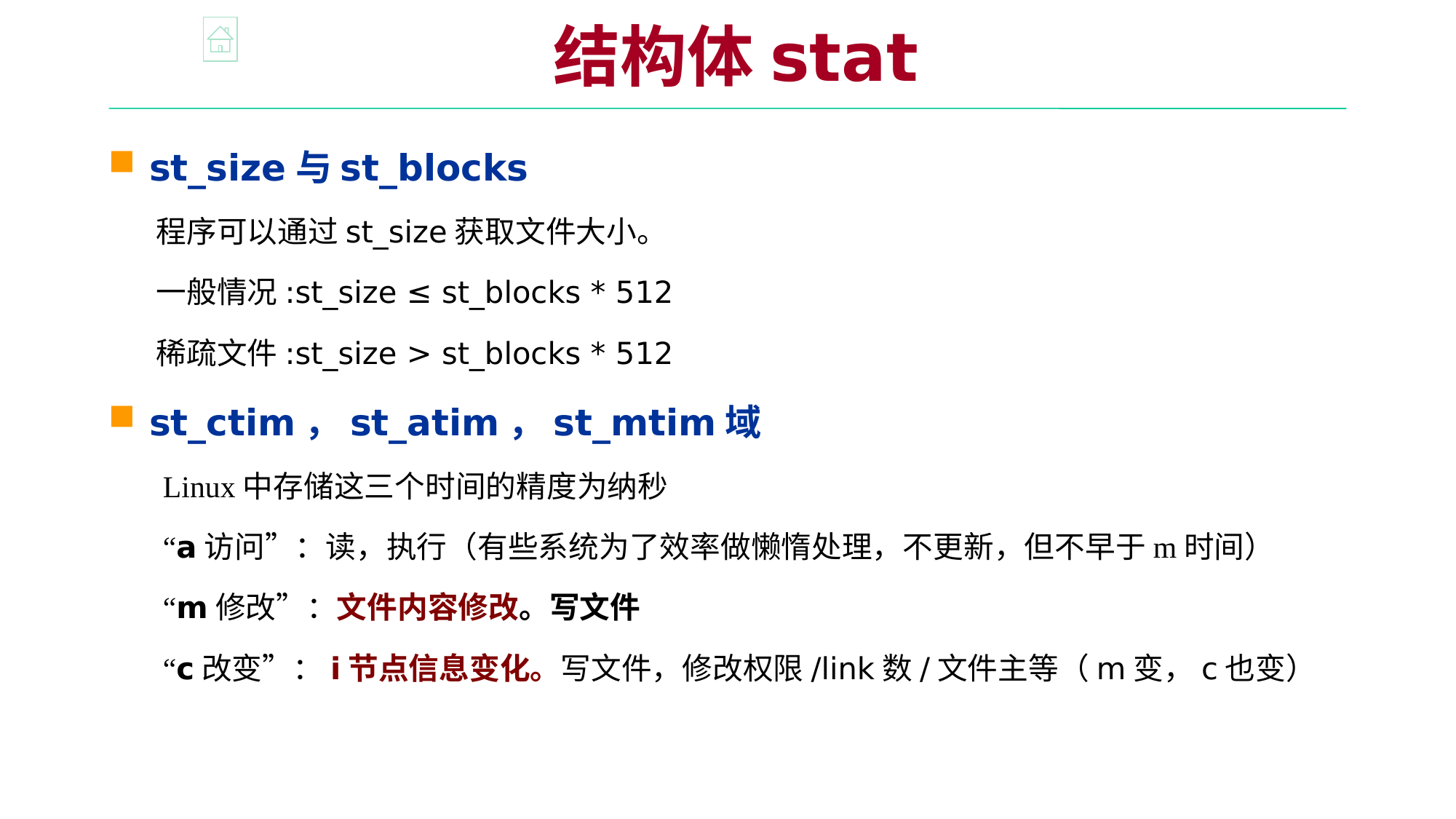

结构体stat

st_size与st_blocks
程序可以通过st_size获取文件大小。
一般情况:st_size ≤ st_blocks * 512
稀疏文件:st_size > st_blocks * 512
st_ctim，st_atim，st_mtim域
Linux中存储这三个时间的精度为纳秒
“a访问”：读，执行（有些系统为了效率做懒惰处理，不更新，但不早于m时间）
“m修改”：文件内容修改。写文件
“c改变”：i节点信息变化。写文件，修改权限/link数/文件主等（m变，c也变）